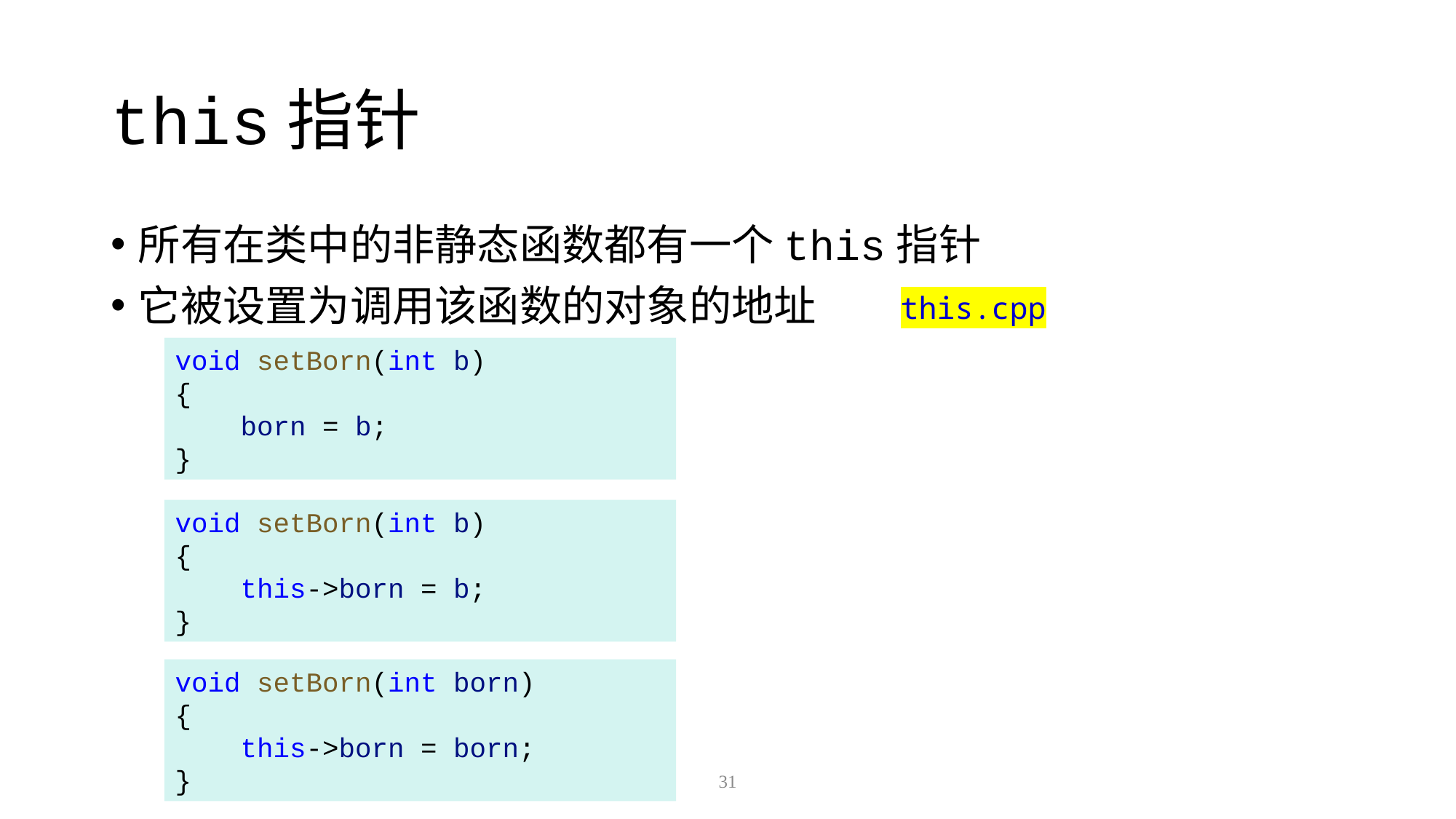

# this指针
所有在类中的非静态函数都有一个this指针
它被设置为调用该函数的对象的地址

this.cpp
void setBorn(int b)
{
    born = b;
}
void setBorn(int b)
{
    this->born = b;
}
void setBorn(int born)
{
    this->born = born;
}
31